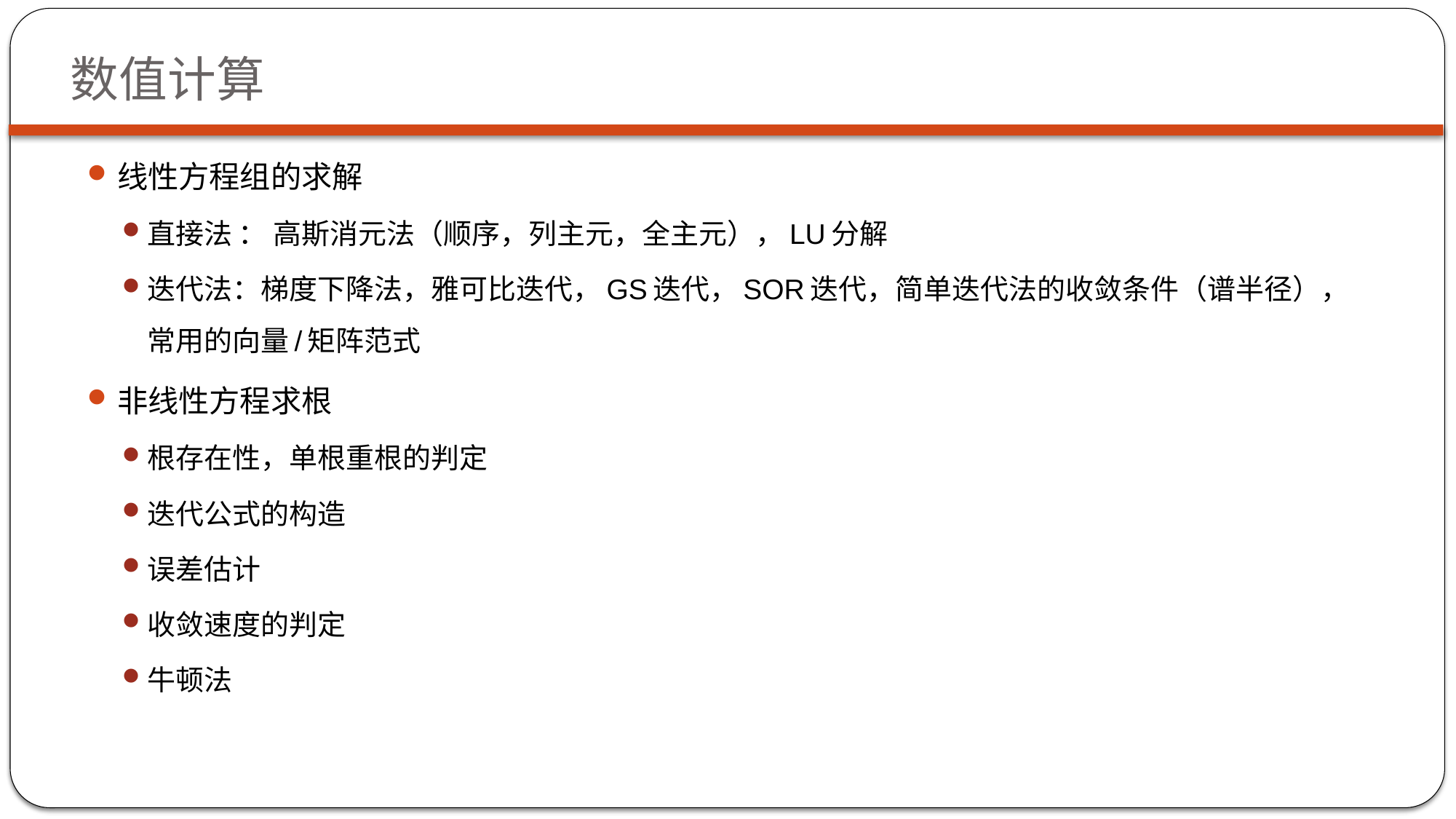

# 数值计算
线性方程组的求解
直接法 ： 高斯消元法（顺序，列主元，全主元），LU分解
迭代法：梯度下降法，雅可比迭代，GS迭代，SOR迭代，简单迭代法的收敛条件（谱半径），常用的向量/矩阵范式
非线性方程求根
根存在性，单根重根的判定
迭代公式的构造
误差估计
收敛速度的判定
牛顿法